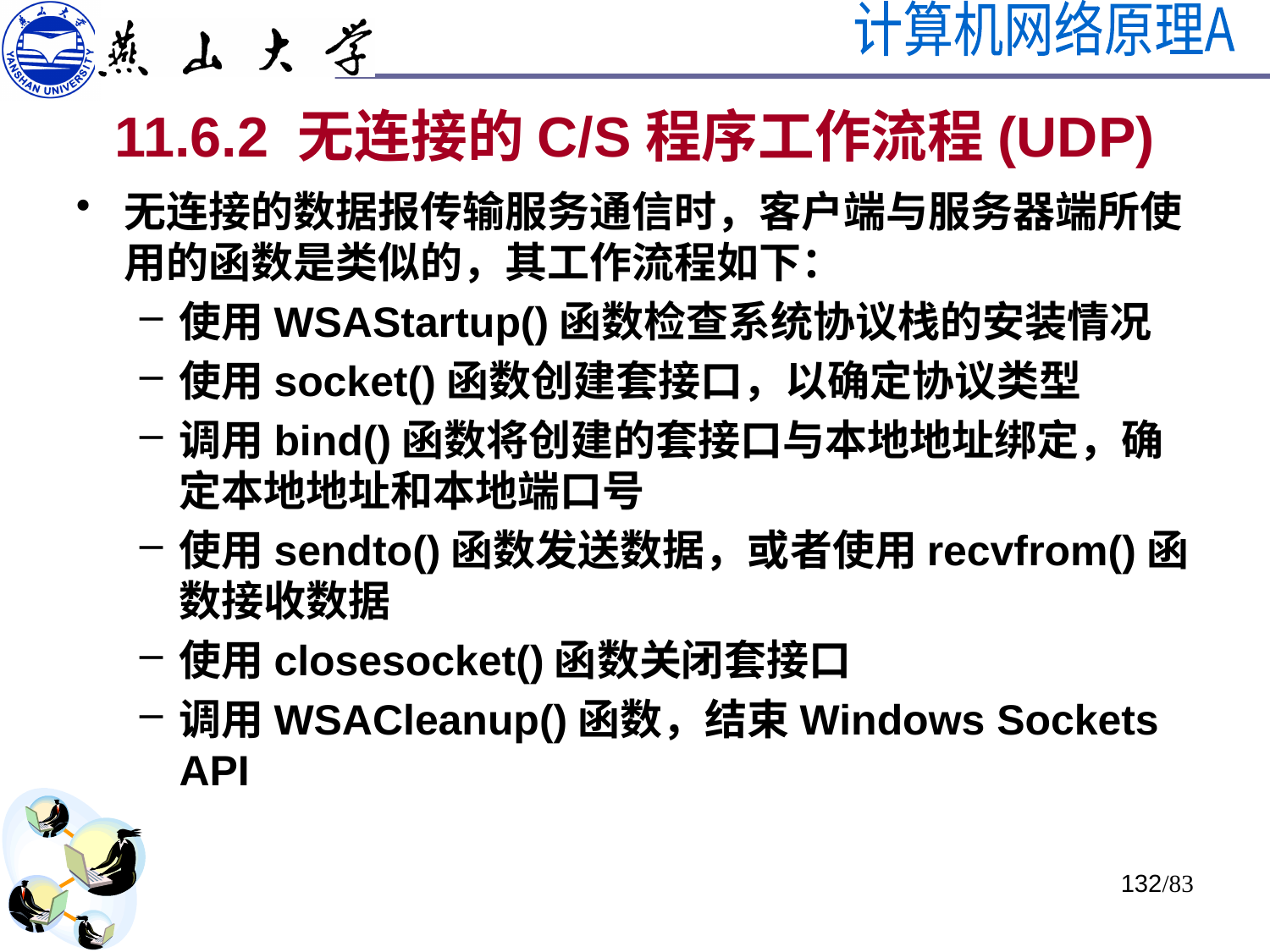

# 11.6.2 无连接的C/S程序工作流程(UDP)
无连接的数据报传输服务通信时，客户端与服务器端所使用的函数是类似的，其工作流程如下：
使用WSAStartup()函数检查系统协议栈的安装情况
使用socket()函数创建套接口，以确定协议类型
调用bind()函数将创建的套接口与本地地址绑定，确定本地地址和本地端口号
使用sendto()函数发送数据，或者使用recvfrom()函数接收数据
使用closesocket()函数关闭套接口
调用WSACleanup()函数，结束Windows Sockets API
132/83